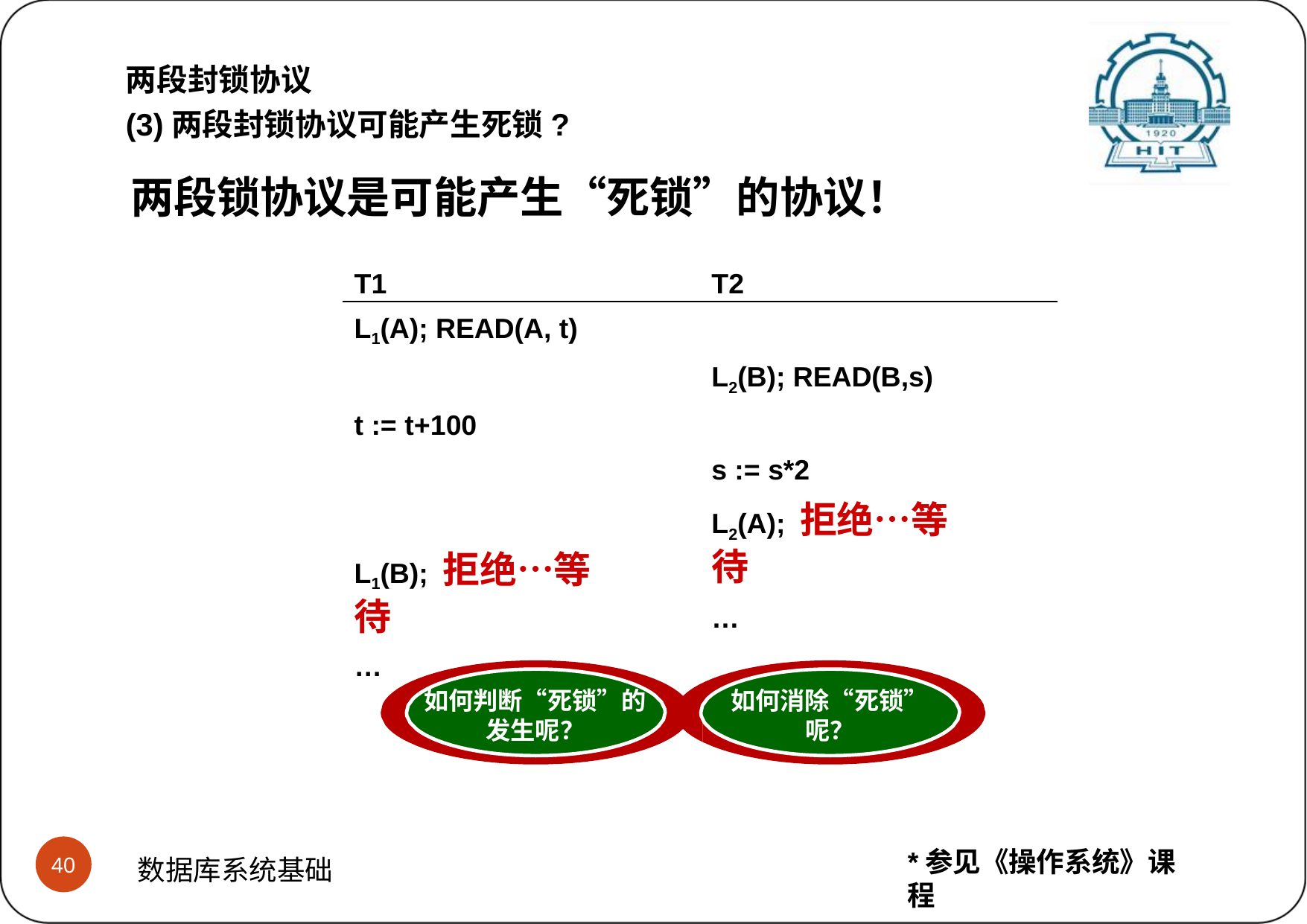

两段封锁协议
(3)两段封锁协议可能产生死锁?
两段锁协议是可能产生“死锁”的协议！
T1
T2

L1(A); READ(A, t)
L2(B); READ(B,s)
t := t+100
s := s*2
L2(A); 拒绝…等待
L1(B); 拒绝…等待
…
…

如何判断“死锁”的 发生呢？
如何消除“死锁” 呢？
*参见《操作系统》课程